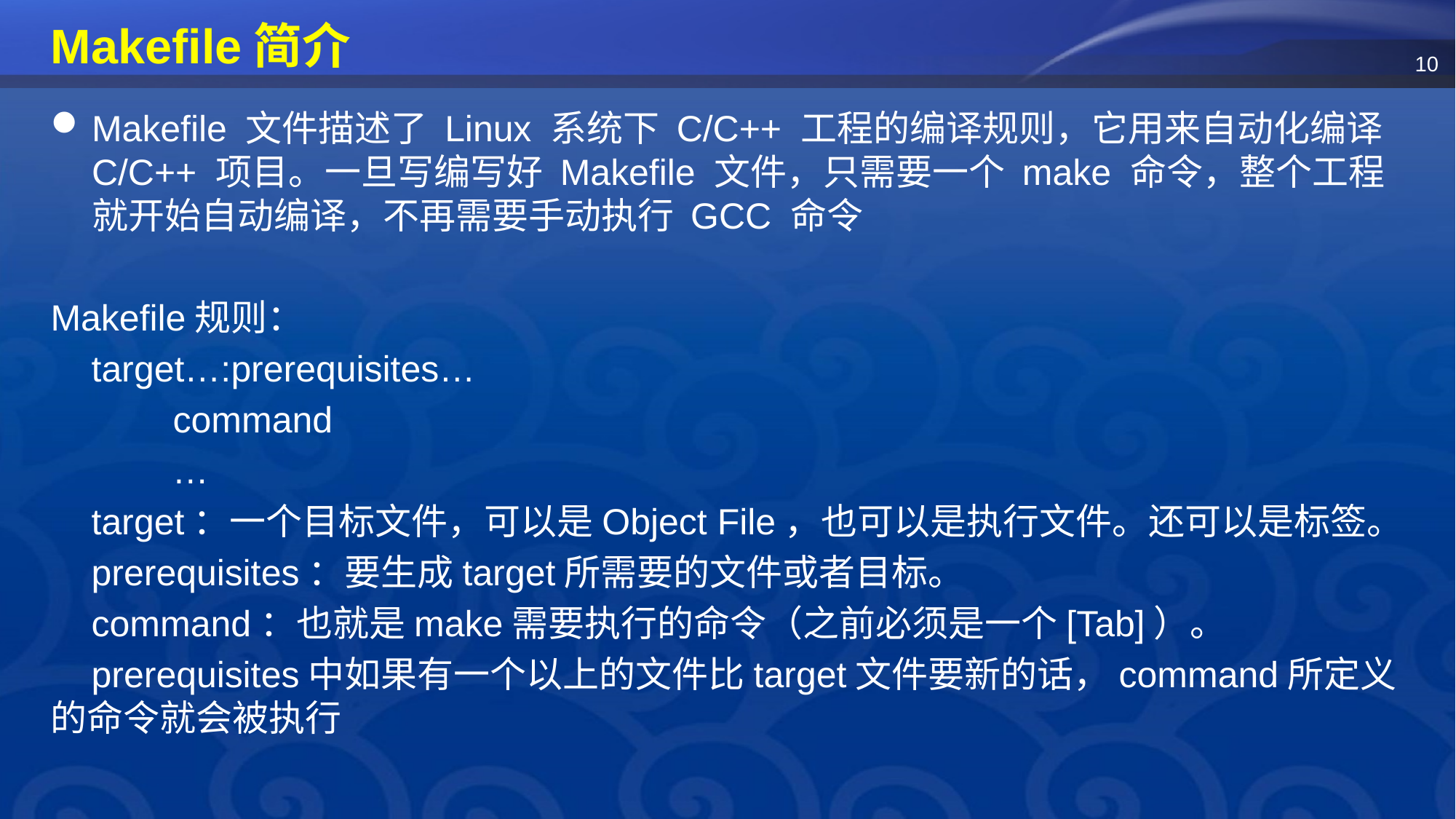

# Makefile简介
Makefile 文件描述了 Linux 系统下 C/C++ 工程的编译规则，它用来自动化编译 C/C++ 项目。一旦写编写好 Makefile 文件，只需要一个 make 命令，整个工程就开始自动编译，不再需要手动执行 GCC 命令

Makefile规则：
    target…:prerequisites…
            command
            …
    target：一个目标文件，可以是Object File，也可以是执行文件。还可以是标签。
    prerequisites：要生成target所需要的文件或者目标。
    command：也就是make需要执行的命令（之前必须是一个[Tab]）。
    prerequisites中如果有一个以上的文件比target文件要新的话，command所定义的命令就会被执行